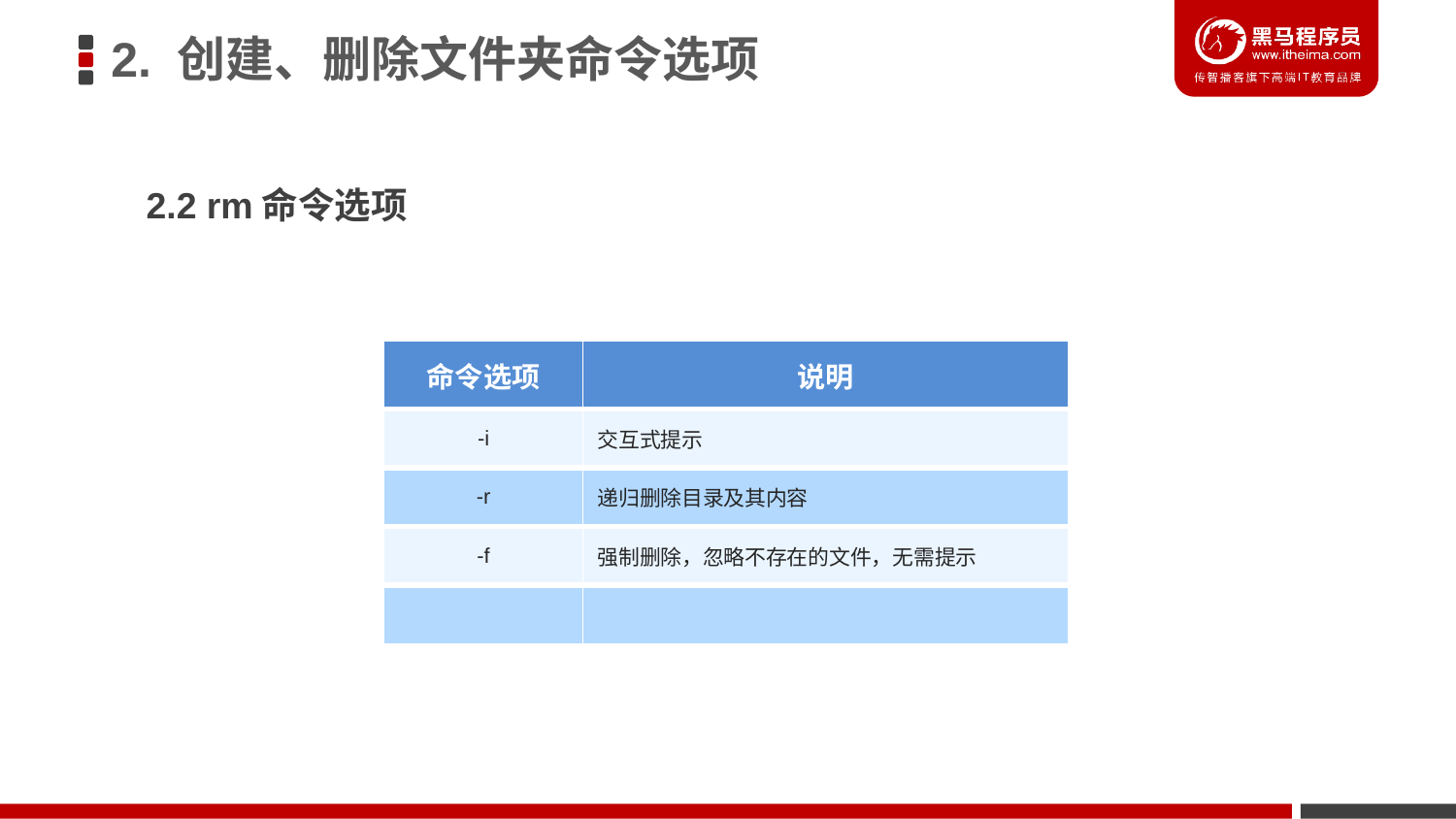

2. 创建、删除文件夹命令选项
2.2 rm命令选项
| 命令选项 | 说明 |
| --- | --- |
| -i | 交互式提示 |
| -r | 递归删除目录及其内容 |
| -f | 强制删除，忽略不存在的文件，无需提示 |
|  |  |